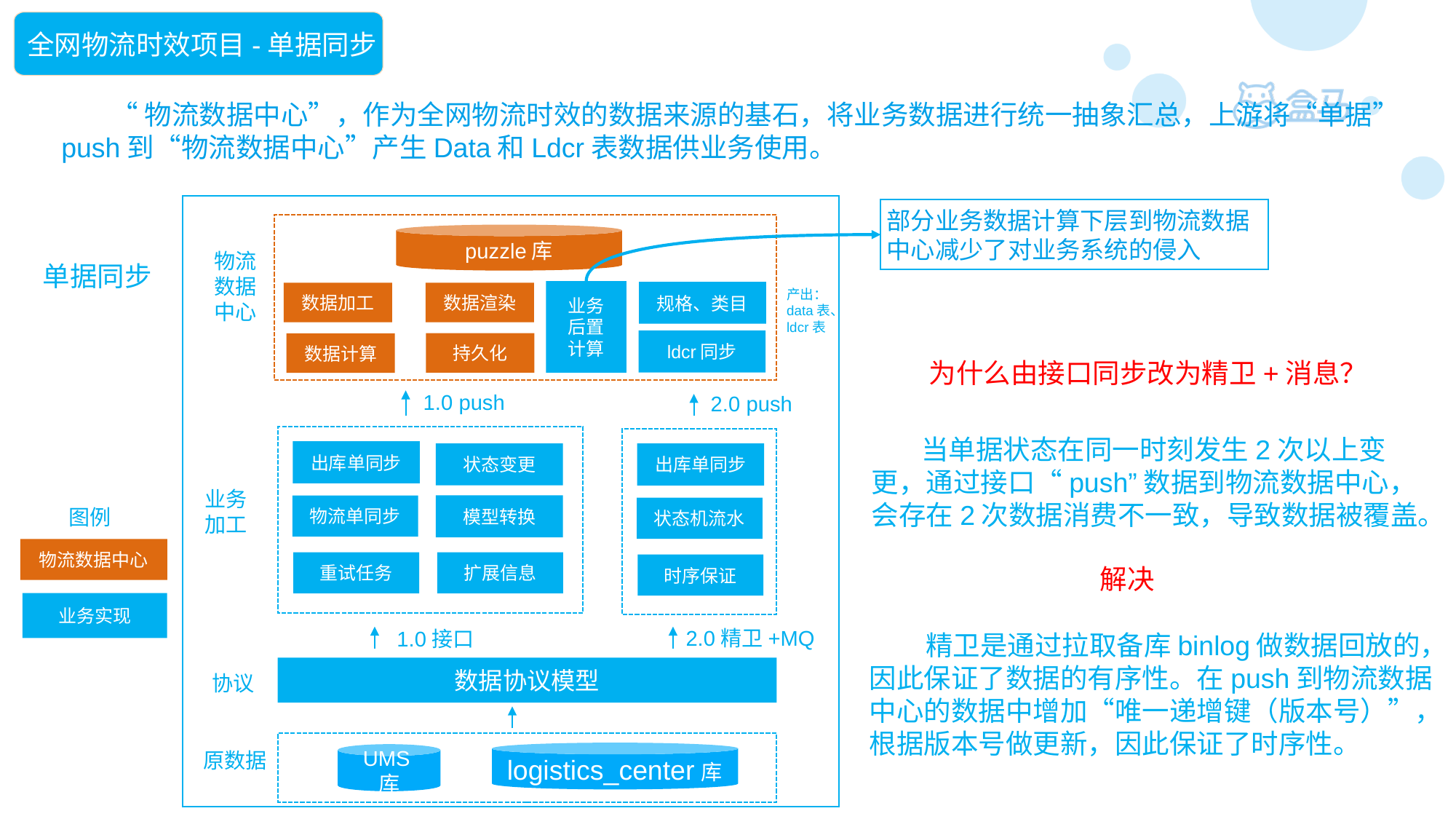

全网物流时效项目-单据同步
        “物流数据中心”，作为全网物流时效的数据来源的基石，将业务数据进行统一抽象汇总，上游将“单据”push到“物流数据中心”产生Data和Ldcr表数据供业务使用。

部分业务数据计算下层到物流数据中心减少了对业务系统的侵入

puzzle库
物流数据中心
单据同步

产出：data表、ldcr表
业务后置计算
规格、类目
数据加工
数据渲染
ldcr同步
持久化
数据计算
为什么由接口同步改为精卫+消息？
1.0 push
2.0 push

       当单据状态在同一时刻发生2次以上变
更，通过接口“push”数据到物流数据中心，
会存在2次数据消费不一致，导致数据被覆盖。

出库单同步
状态变更
出库单同步
业务加工
模型转换
物流单同步
图例
状态机流水
物流数据中心
重试任务
扩展信息
时序保证
解决
业务实现
2.0精卫+MQ
1.0接口
        精卫是通过拉取备库binlog做数据回放的，
因此保证了数据的有序性。在push到物流数据
中心的数据中增加“唯一递增键（版本号）”，
根据版本号做更新，因此保证了时序性。
数据协议模型
协议

原数据
logistics_center库
UMS库